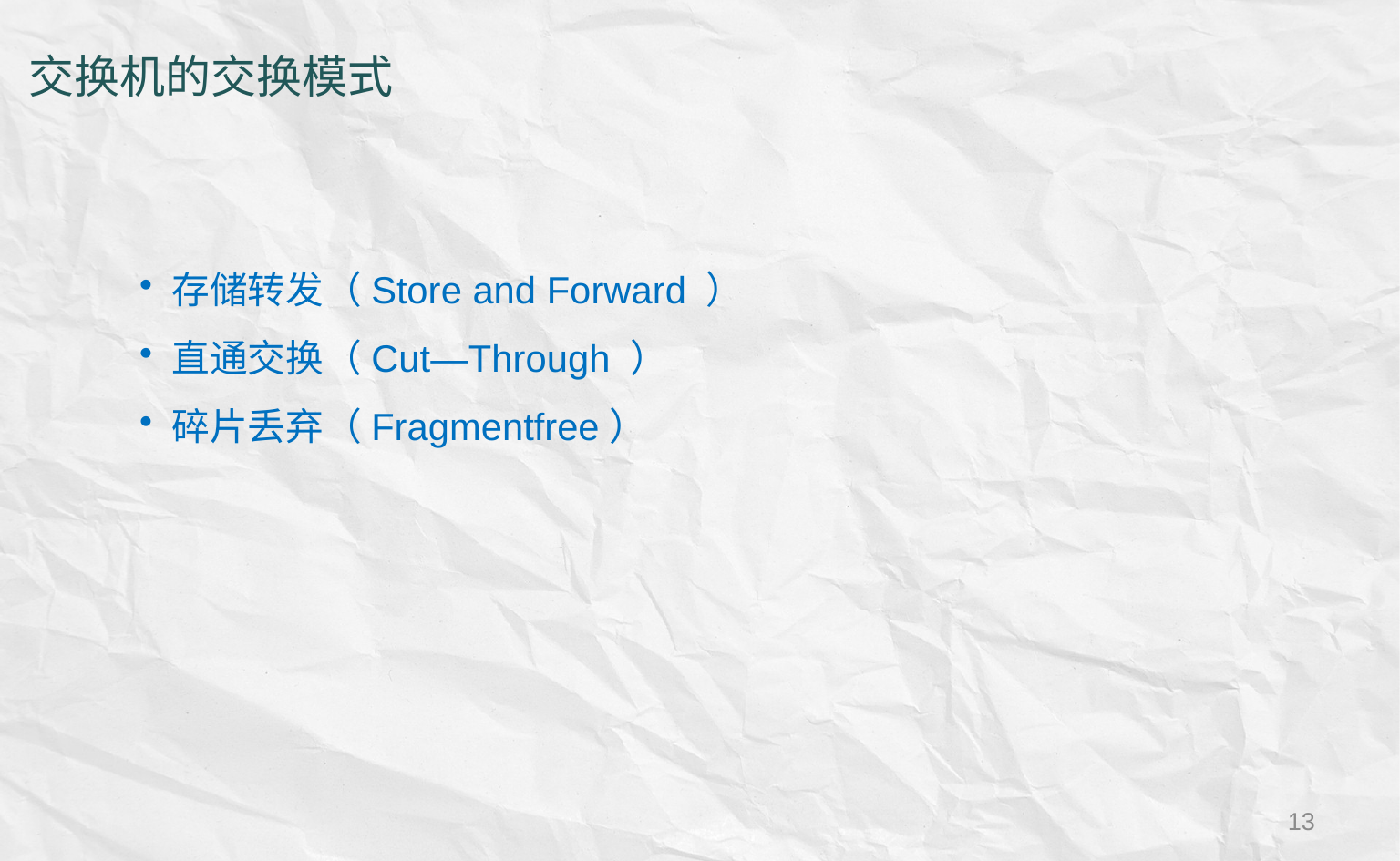

交换机的交换模式
存储转发（Store and Forward ）
直通交换（Cut—Through ）
碎片丢弃（Fragmentfree）

 13